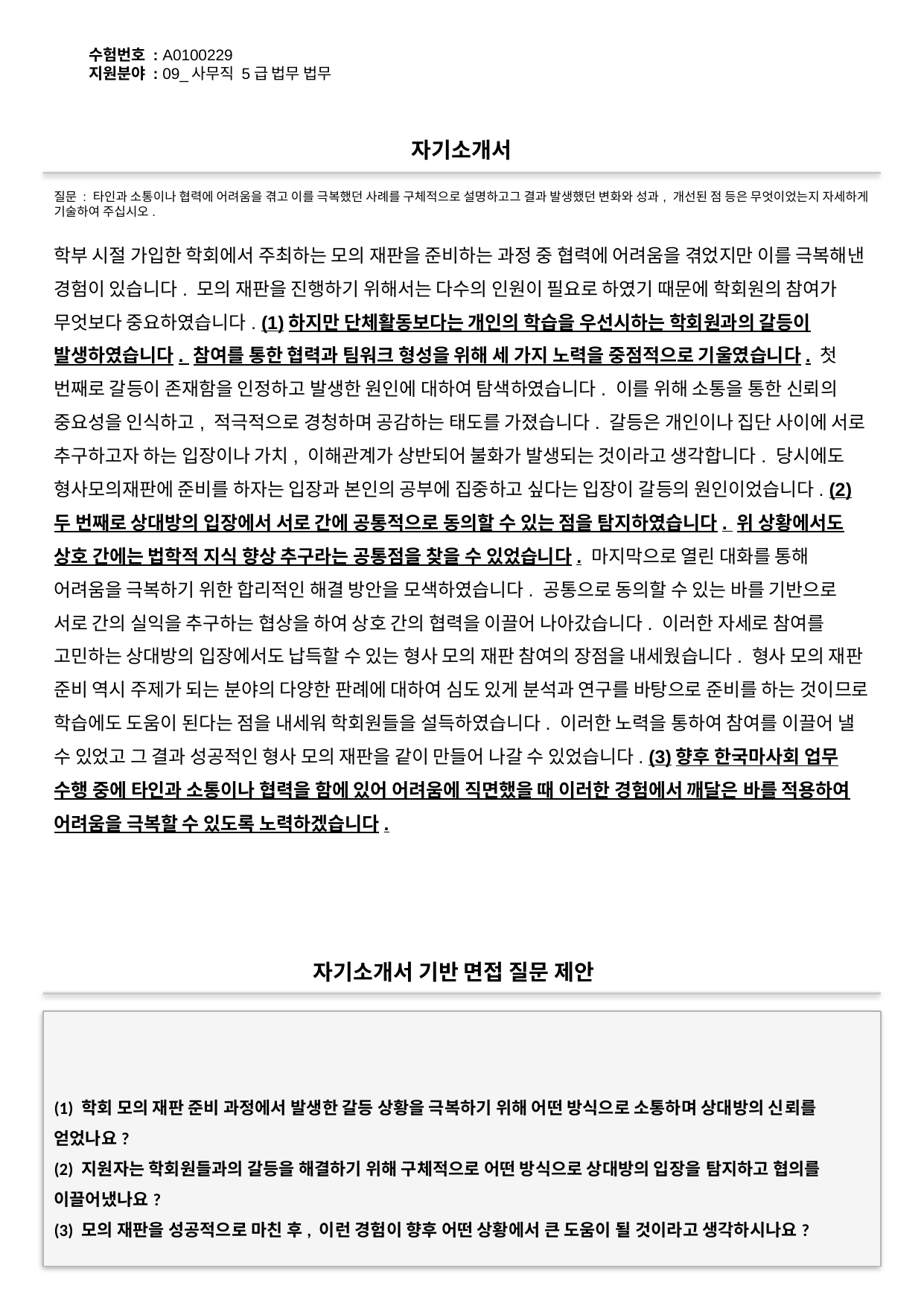

수험번호 : A0100229
지원분야 : 09_사무직 5급 법무 법무
#

자기소개서

질문 : 타인과 소통이나 협력에 어려움을 겪고 이를 극복했던 사례를 구체적으로 설명하고그 결과 발생했던 변화와 성과, 개선된 점 등은 무엇이었는지 자세하게 기술하여 주십시오.

학부 시절 가입한 학회에서 주최하는 모의 재판을 준비하는 과정 중 협력에 어려움을 겪었지만 이를 극복해낸 경험이 있습니다. 모의 재판을 진행하기 위해서는 다수의 인원이 필요로 하였기 때문에 학회원의 참여가 무엇보다 중요하였습니다. (1)하지만 단체활동보다는 개인의 학습을 우선시하는 학회원과의 갈등이 발생하였습니다. 참여를 통한 협력과 팀워크 형성을 위해 세 가지 노력을 중점적으로 기울였습니다. 첫 번째로 갈등이 존재함을 인정하고 발생한 원인에 대하여 탐색하였습니다. 이를 위해 소통을 통한 신뢰의 중요성을 인식하고, 적극적으로 경청하며 공감하는 태도를 가졌습니다. 갈등은 개인이나 집단 사이에 서로 추구하고자 하는 입장이나 가치, 이해관계가 상반되어 불화가 발생되는 것이라고 생각합니다. 당시에도 형사모의재판에 준비를 하자는 입장과 본인의 공부에 집중하고 싶다는 입장이 갈등의 원인이었습니다. (2)두 번째로 상대방의 입장에서 서로 간에 공통적으로 동의할 수 있는 점을 탐지하였습니다. 위 상황에서도 상호 간에는 법학적 지식 향상 추구라는 공통점을 찾을 수 있었습니다. 마지막으로 열린 대화를 통해 어려움을 극복하기 위한 합리적인 해결 방안을 모색하였습니다. 공통으로 동의할 수 있는 바를 기반으로 서로 간의 실익을 추구하는 협상을 하여 상호 간의 협력을 이끌어 나아갔습니다. 이러한 자세로 참여를 고민하는 상대방의 입장에서도 납득할 수 있는 형사 모의 재판 참여의 장점을 내세웠습니다. 형사 모의 재판 준비 역시 주제가 되는 분야의 다양한 판례에 대하여 심도 있게 분석과 연구를 바탕으로 준비를 하는 것이므로 학습에도 도움이 된다는 점을 내세워 학회원들을 설득하였습니다. 이러한 노력을 통하여 참여를 이끌어 낼 수 있었고 그 결과 성공적인 형사 모의 재판을 같이 만들어 나갈 수 있었습니다. (3)향후 한국마사회 업무 수행 중에 타인과 소통이나 협력을 함에 있어 어려움에 직면했을 때 이러한 경험에서 깨달은 바를 적용하여 어려움을 극복할 수 있도록 노력하겠습니다.

자기소개서 기반 면접 질문 제안

(1) 학회 모의 재판 준비 과정에서 발생한 갈등 상황을 극복하기 위해 어떤 방식으로 소통하며 상대방의 신뢰를 얻었나요?
(2) 지원자는 학회원들과의 갈등을 해결하기 위해 구체적으로 어떤 방식으로 상대방의 입장을 탐지하고 협의를 이끌어냈나요?
(3) 모의 재판을 성공적으로 마친 후, 이런 경험이 향후 어떤 상황에서 큰 도움이 될 것이라고 생각하시나요?